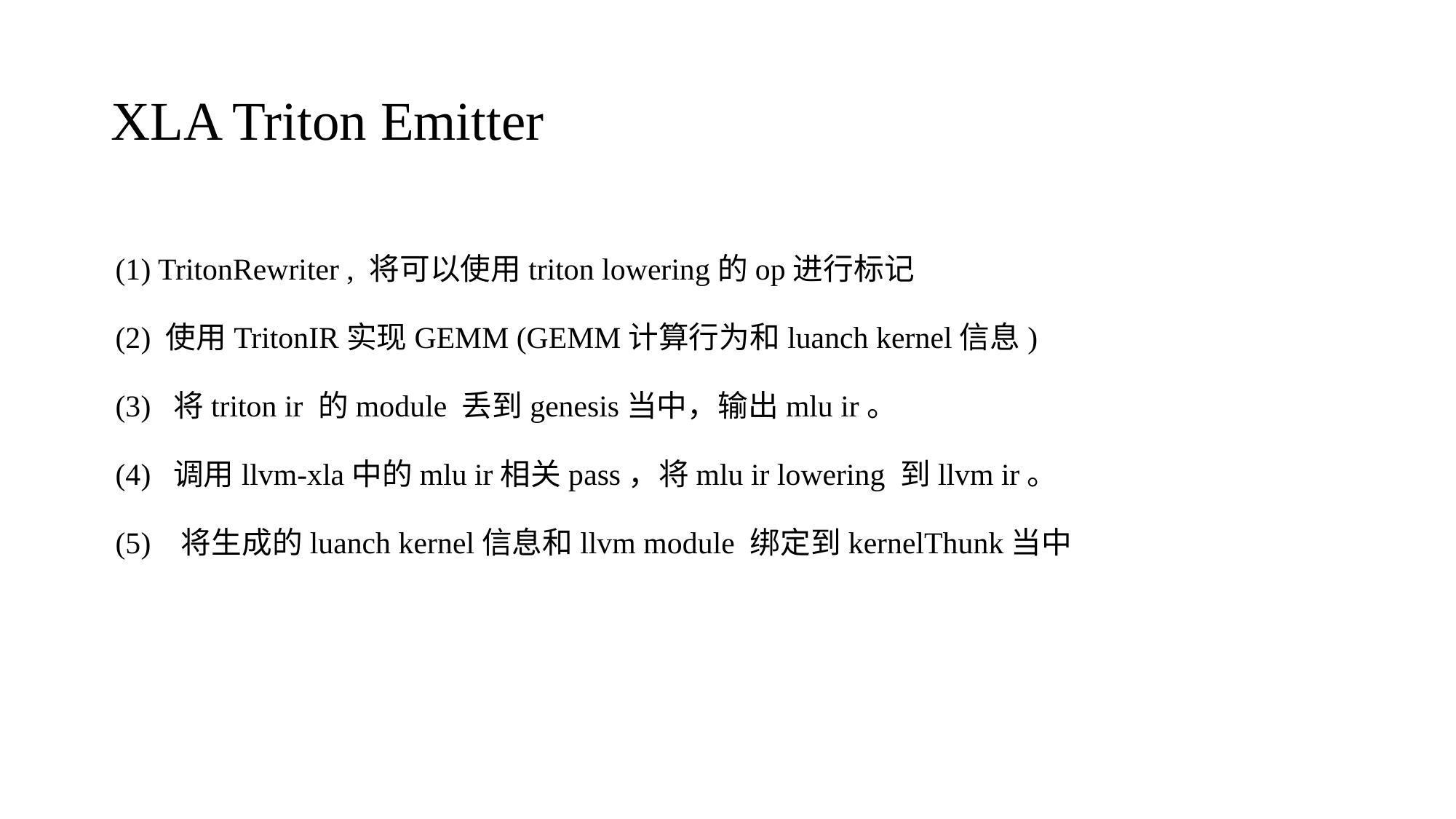

XLA Triton Emitter

(1) TritonRewriter , 将可以使用triton lowering的op进行标记
(2) 使用TritonIR实现GEMM (GEMM计算行为和luanch kernel信息)
(3)  将triton ir 的module 丢到genesis当中，输出mlu ir。
(4)  调用llvm-xla中的mlu ir相关pass，将mlu ir lowering 到llvm ir。
(5)   将生成的luanch kernel信息和llvm module 绑定到kernelThunk当中